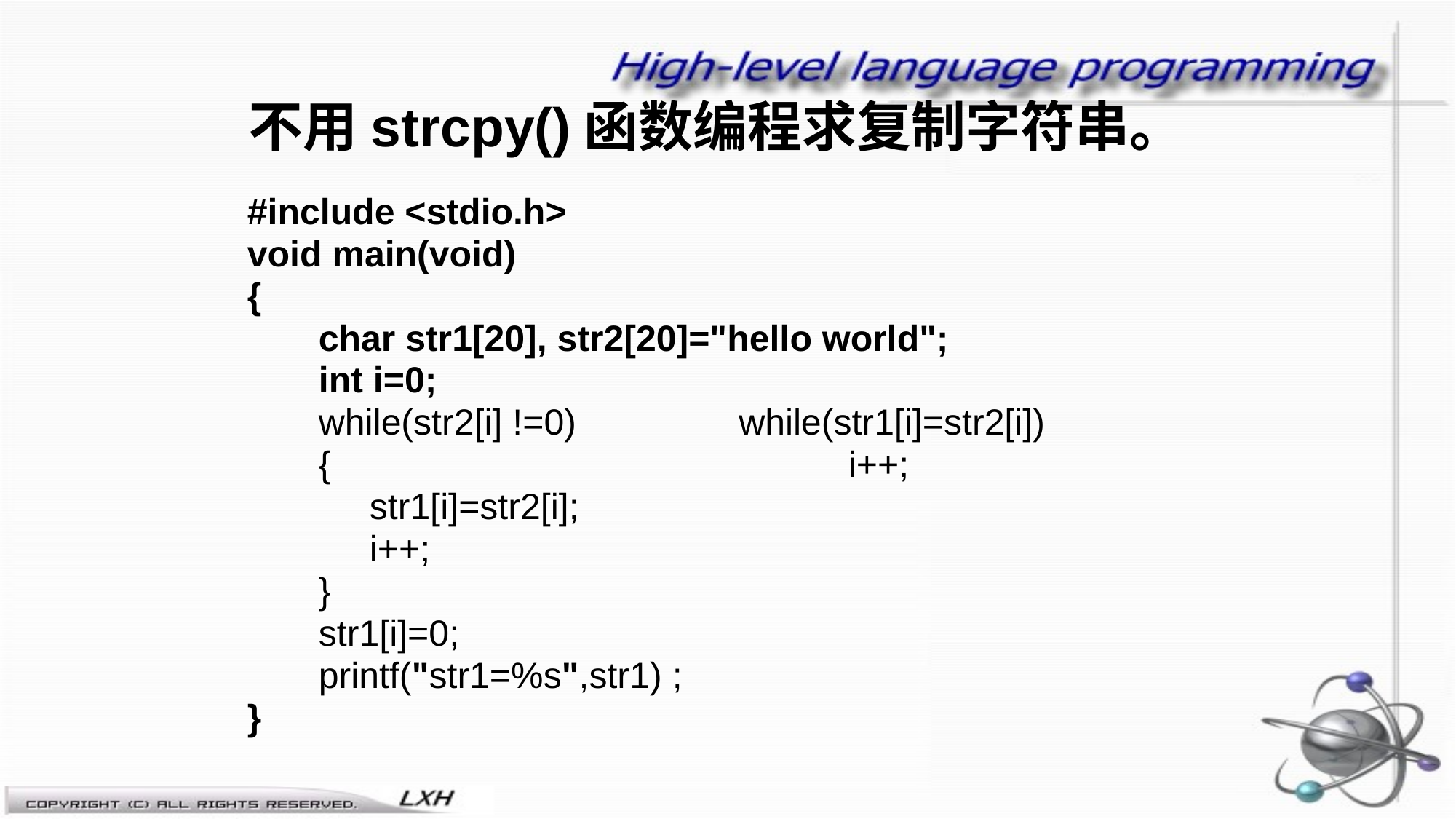

# 不用strcpy()函数编程求复制字符串。
#include <stdio.h>
void main(void)
{
       char str1[20], str2[20]="hello world";
       int i=0;
       while(str2[i] !=0)                while(str1[i]=str2[i])
       {                                                   i++;
            str1[i]=str2[i];
            i++;
       }
       str1[i]=0;
       printf("str1=%s",str1) ;
}